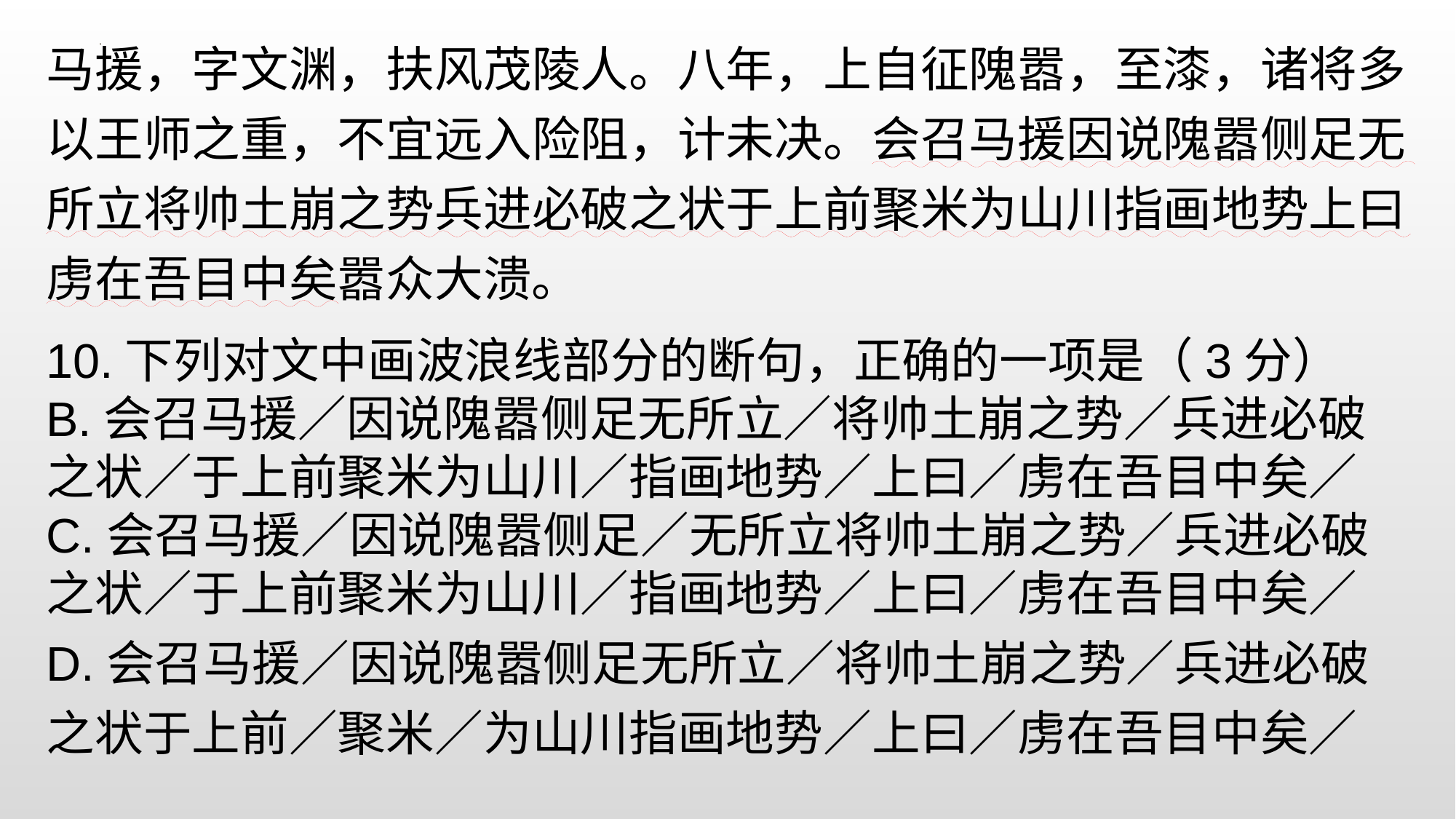

马援，字文渊，扶风茂陵人。八年，上自征隗嚣，至漆，诸将多以王师之重，不宜远入险阻，计未决。会召马援因说隗嚣侧足无所立将帅土崩之势兵进必破之状于上前聚米为山川指画地势上曰虏在吾目中矣嚣众大溃。
10.下列对文中画波浪线部分的断句，正确的一项是（3分）B.会召马援／因说隗嚣侧足无所立／将帅土崩之势／兵进必破之状／于上前聚米为山川／指画地势／上曰／虏在吾目中矣／C.会召马援／因说隗嚣侧足／无所立将帅土崩之势／兵进必破之状／于上前聚米为山川／指画地势／上曰／虏在吾目中矣／D.会召马援／因说隗嚣侧足无所立／将帅土崩之势／兵进必破之状于上前／聚米／为山川指画地势／上曰／虏在吾目中矣／